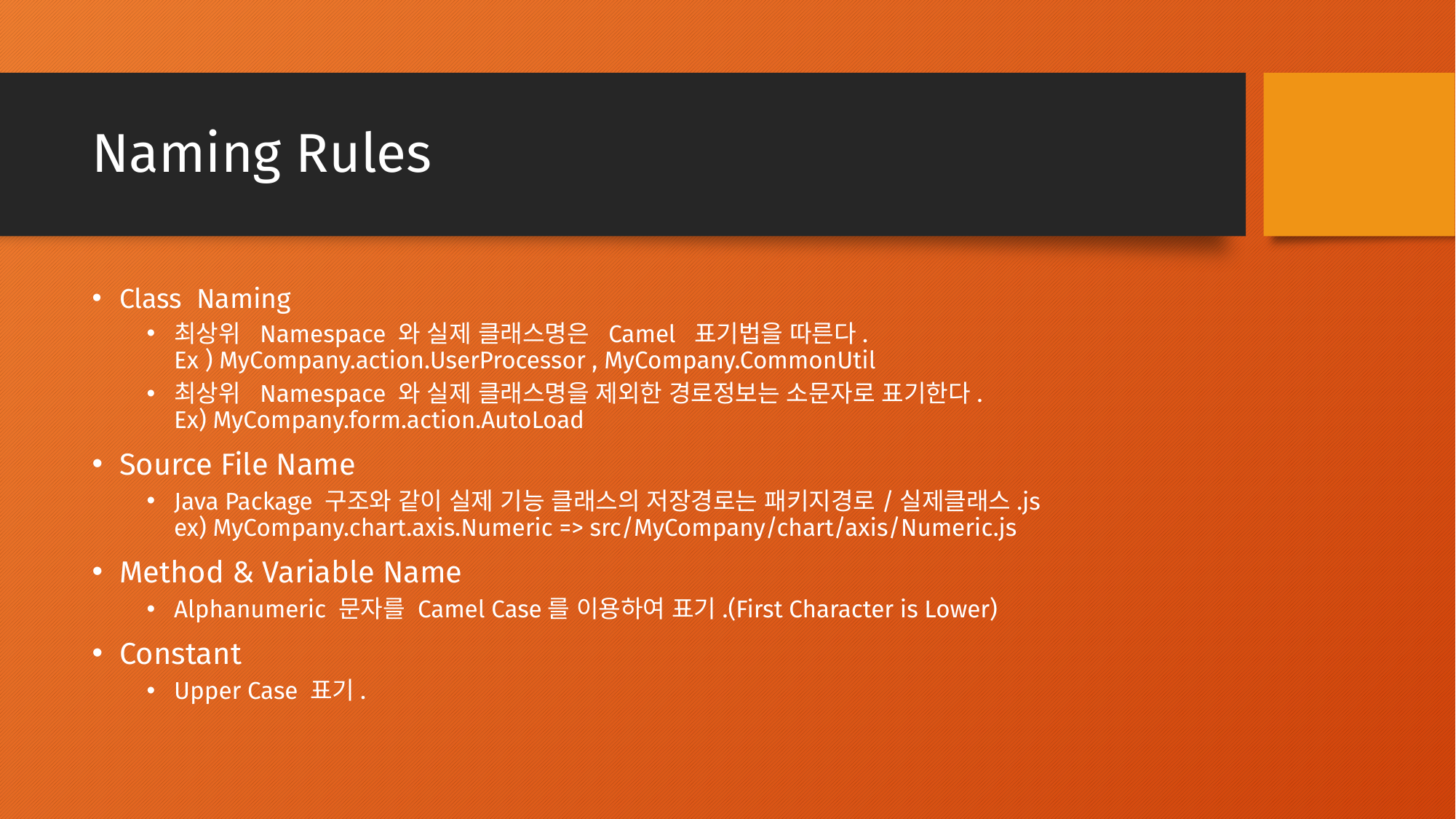

# Naming Rules
Class  Naming
최상위  Namespace 와 실제 클래스명은  Camel  표기법을 따른다.
Ex ) MyCompany.action.UserProcessor , MyCompany.CommonUtil
최상위  Namespace 와 실제 클래스명을 제외한 경로정보는 소문자로 표기한다.
Ex) MyCompany.form.action.AutoLoad
Source File Name
Java Package 구조와 같이 실제 기능 클래스의 저장경로는 패키지경로/실제클래스.js
ex) MyCompany.chart.axis.Numeric => src/MyCompany/chart/axis/Numeric.js
Method & Variable Name
Alphanumeric 문자를 Camel Case를 이용하여 표기.(First Character is Lower)
Constant
Upper Case 표기.